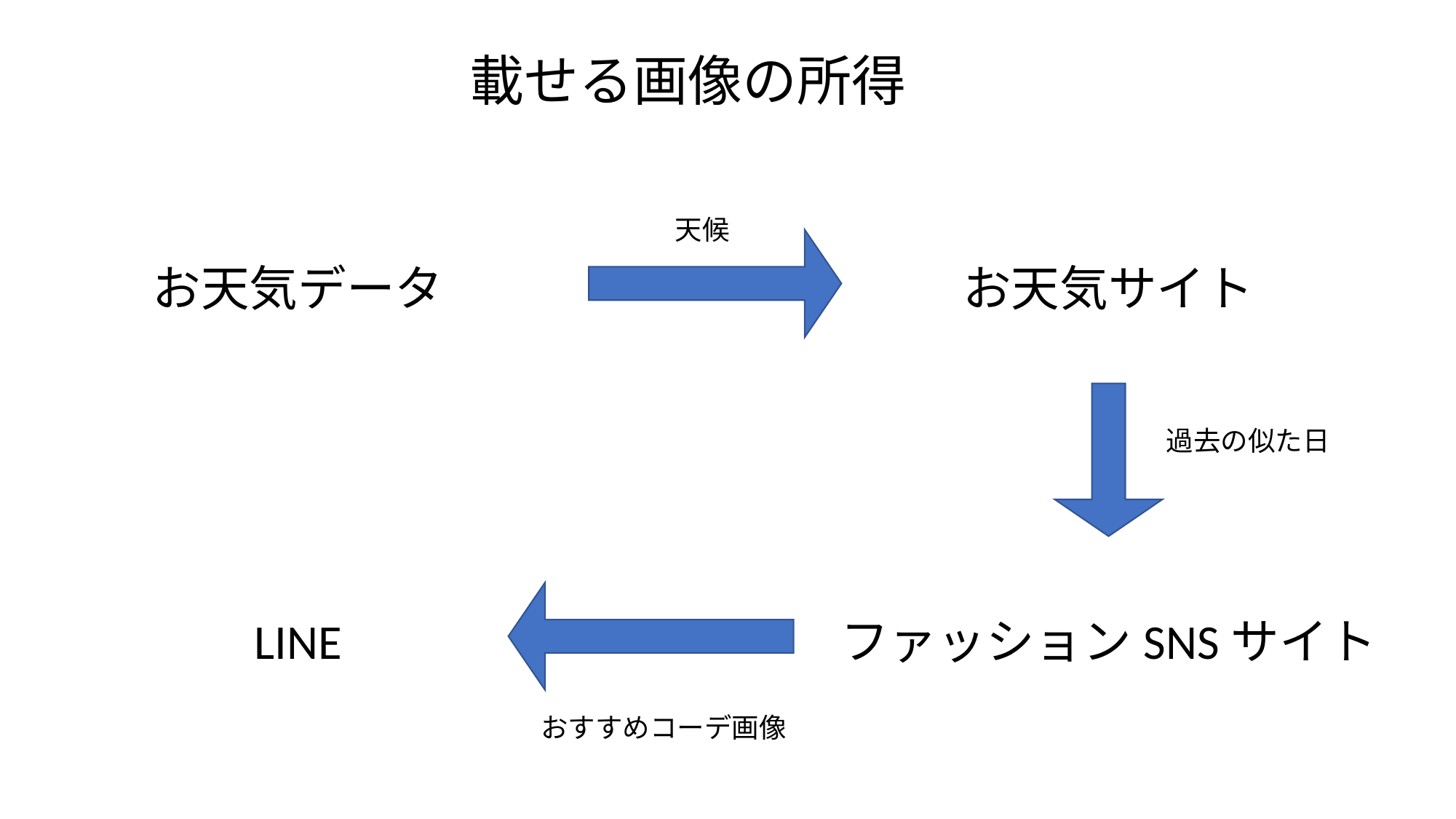

載せる画像の所得
天候

お天気データ
お天気サイト

過去の似た日

LINE
ファッションSNSサイト
おすすめコーデ画像